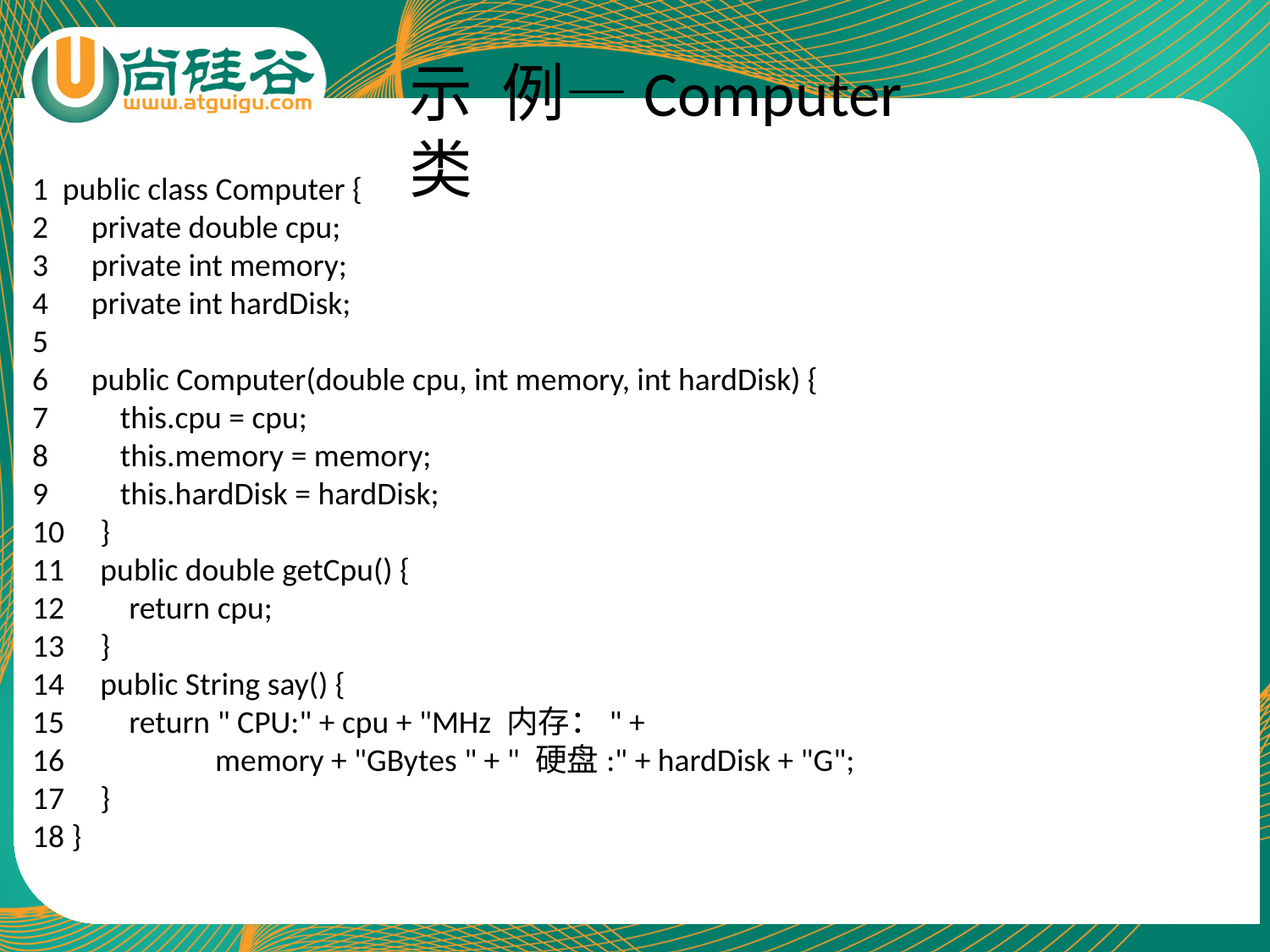

# 示  例—Computer类
1  public class Computer {
2      private double cpu;
3      private int memory;
4      private int hardDisk;
5
6      public Computer(double cpu, int memory, int hardDisk) {
7          this.cpu = cpu;
8          this.memory = memory;
9          this.hardDisk = hardDisk;
10     }
11     public double getCpu() {
12         return cpu;
13     }
14     public String say() {
15         return " CPU:" + cpu + "MHz 内存：" +
16                     memory + "GBytes " + " 硬盘:" + hardDisk + "G";
17     }
18 }